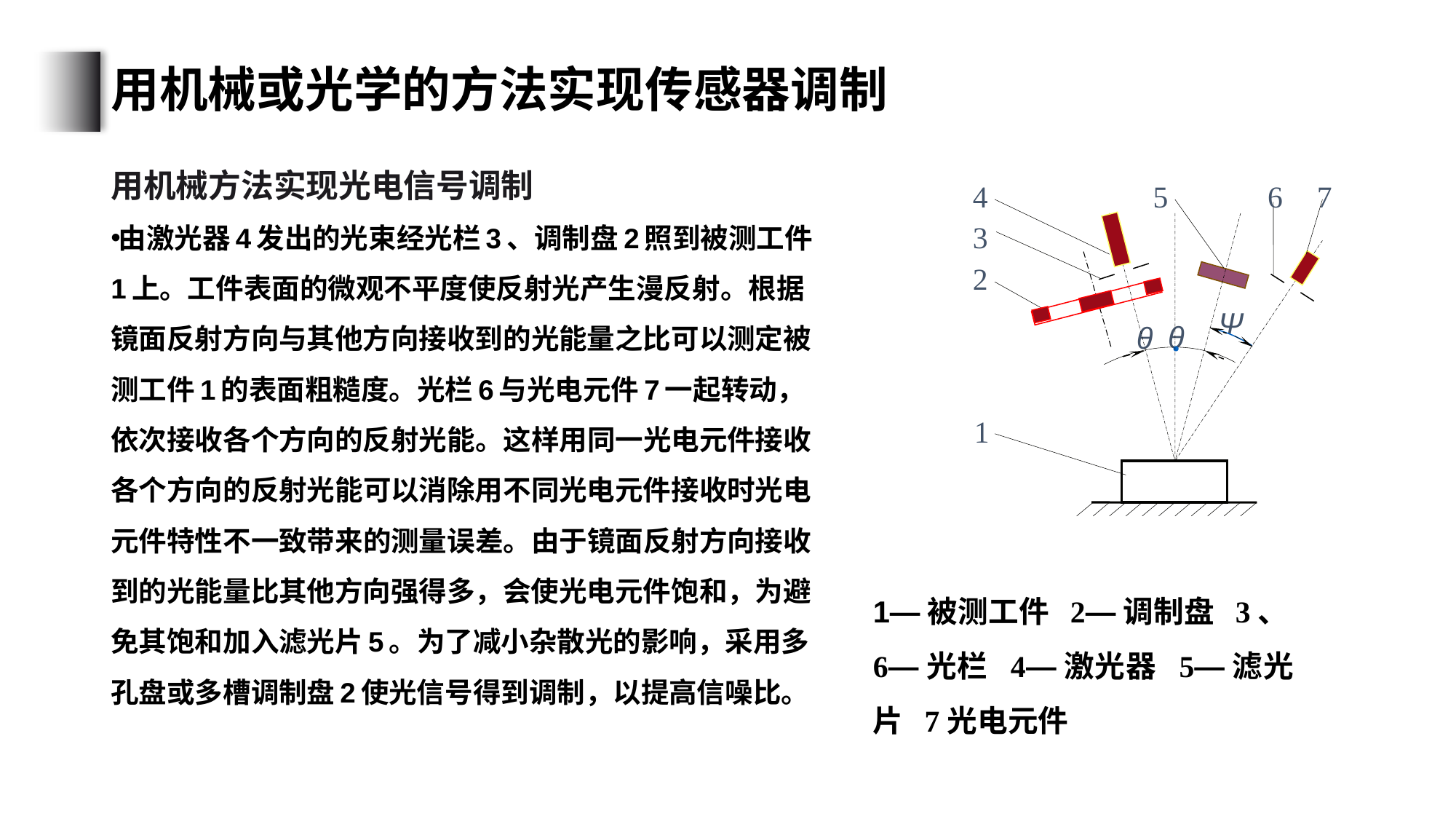

# 用机械或光学的方法实现传感器调制
用机械方法实现光电信号调制
由激光器4发出的光束经光栏3、调制盘2照到被测工件1上。工件表面的微观不平度使反射光产生漫反射。根据镜面反射方向与其他方向接收到的光能量之比可以测定被测工件1的表面粗糙度。光栏6与光电元件7一起转动，依次接收各个方向的反射光能。这样用同一光电元件接收各个方向的反射光能可以消除用不同光电元件接收时光电元件特性不一致带来的测量误差。由于镜面反射方向接收到的光能量比其他方向强得多，会使光电元件饱和，为避免其饱和加入滤光片5。为了减小杂散光的影响，采用多孔盘或多槽调制盘2使光信号得到调制，以提高信噪比。
4
5
6
7

3

2

Ψ

θ
θ

1

1—被测工件  2—调制盘  3、6—光栏  4—激光器  5—滤光片  7光电元件